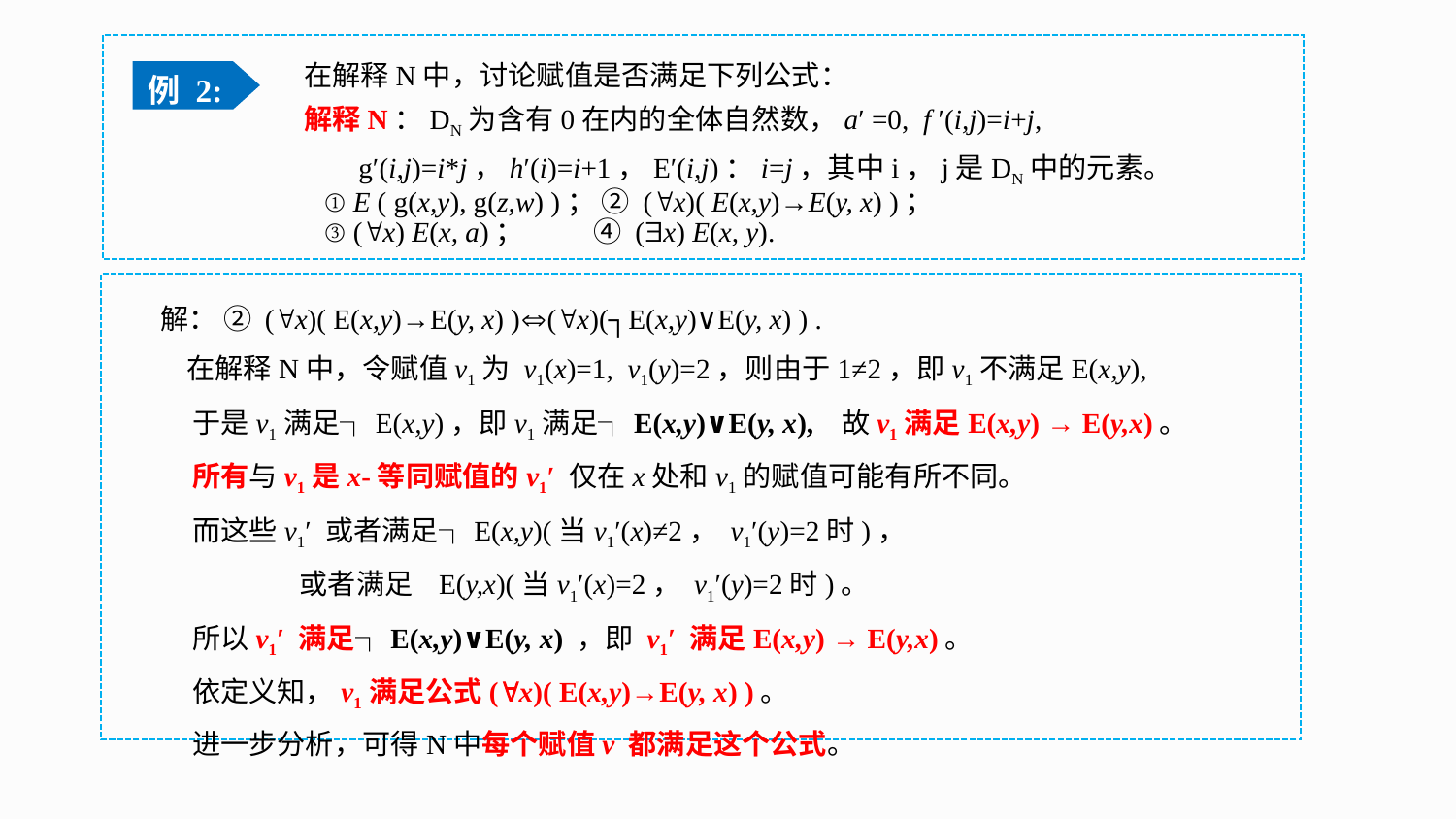

在解释N中，讨论赋值是否满足下列公式：
解释N：DN为含有0在内的全体自然数，aʹ =0,  f ʹ(i,j)=i+j, gʹ(i,j)=i*j，hʹ(i)=i+1，Eʹ(i,j)：i=j，其中i，j是DN中的元素。
例 2:

① E ( g(x,y), g(z,w) )； ② (∀x)( E(x,y)→E(y, x) )；
③ (∀x) E(x, a)；           ④ (∃x) E(x, y).

解： ② (∀x)( E(x,y)→E(y, x) )⇔(∀x)(┐E(x,y)∨E(y, x) ) .
   在解释N中，令赋值v1为 v1(x)=1,  v1(y)=2，则由于1≠2，即v1不满足E(x,y),
    于是v1满足┐E(x,y)，即v1满足┐E(x,y)∨E(y, x),   故v1满足E(x,y) → E(y,x)。
    所有与v1是x-等同赋值的v1ʹ 仅在x处和v1的赋值可能有所不同。
    而这些v1ʹ 或者满足┐E(x,y)(当v1ʹ(x)≠2， v1ʹ(y)=2时)，
                     或者满足   E(y,x)(当v1ʹ(x)=2， v1ʹ(y)=2时)。
    所以v1ʹ 满足┐E(x,y)∨E(y, x) ，即 v1ʹ 满足E(x,y) → E(y,x)。
    依定义知，v1满足公式(∀x)( E(x,y)→E(y, x) )。
    进一步分析，可得N中每个赋值v 都满足这个公式。